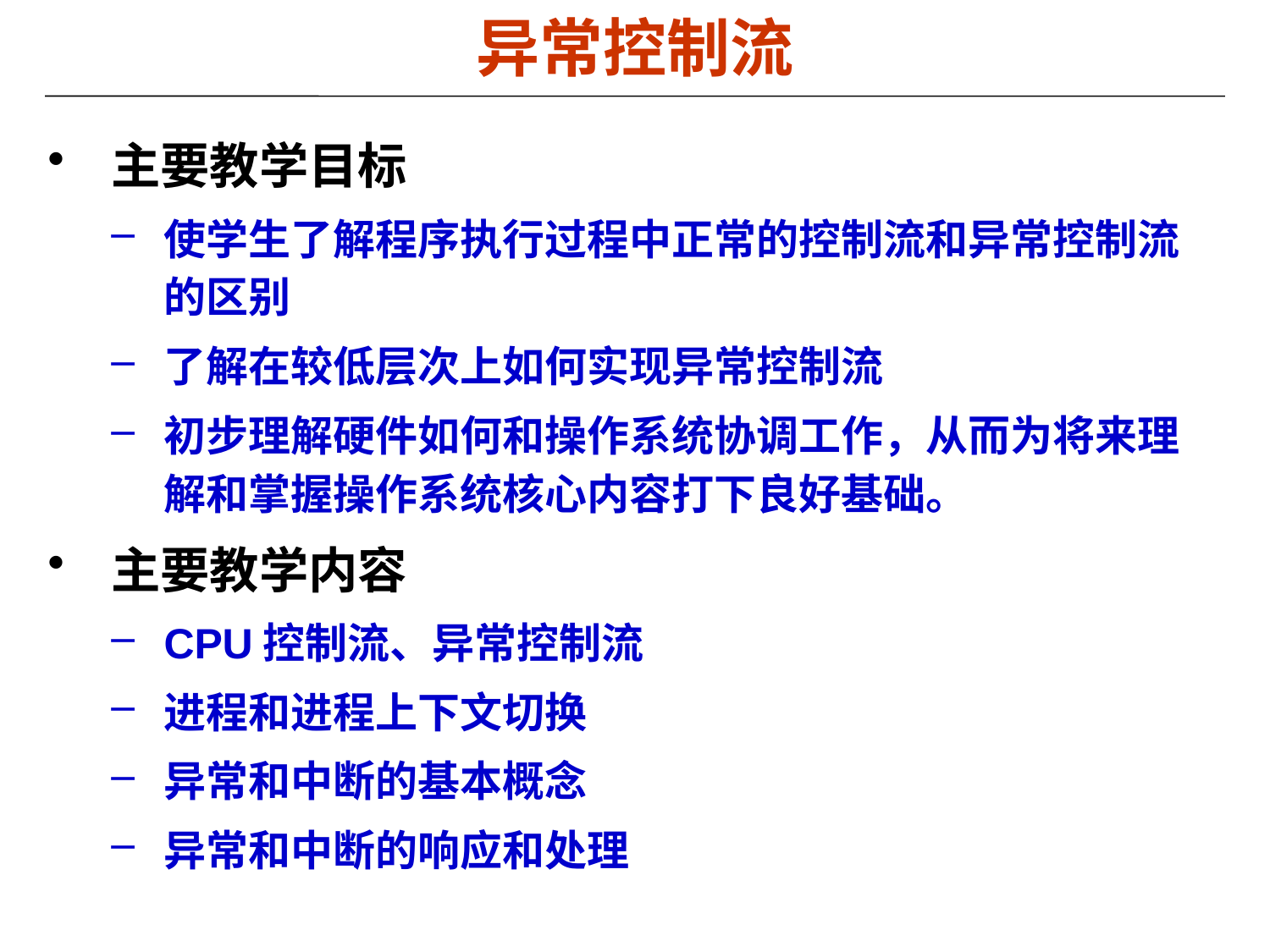

异常控制流
主要教学目标
使学生了解程序执行过程中正常的控制流和异常控制流的区别
了解在较低层次上如何实现异常控制流
初步理解硬件如何和操作系统协调工作，从而为将来理解和掌握操作系统核心内容打下良好基础。
主要教学内容
CPU控制流、异常控制流
进程和进程上下文切换
异常和中断的基本概念
异常和中断的响应和处理